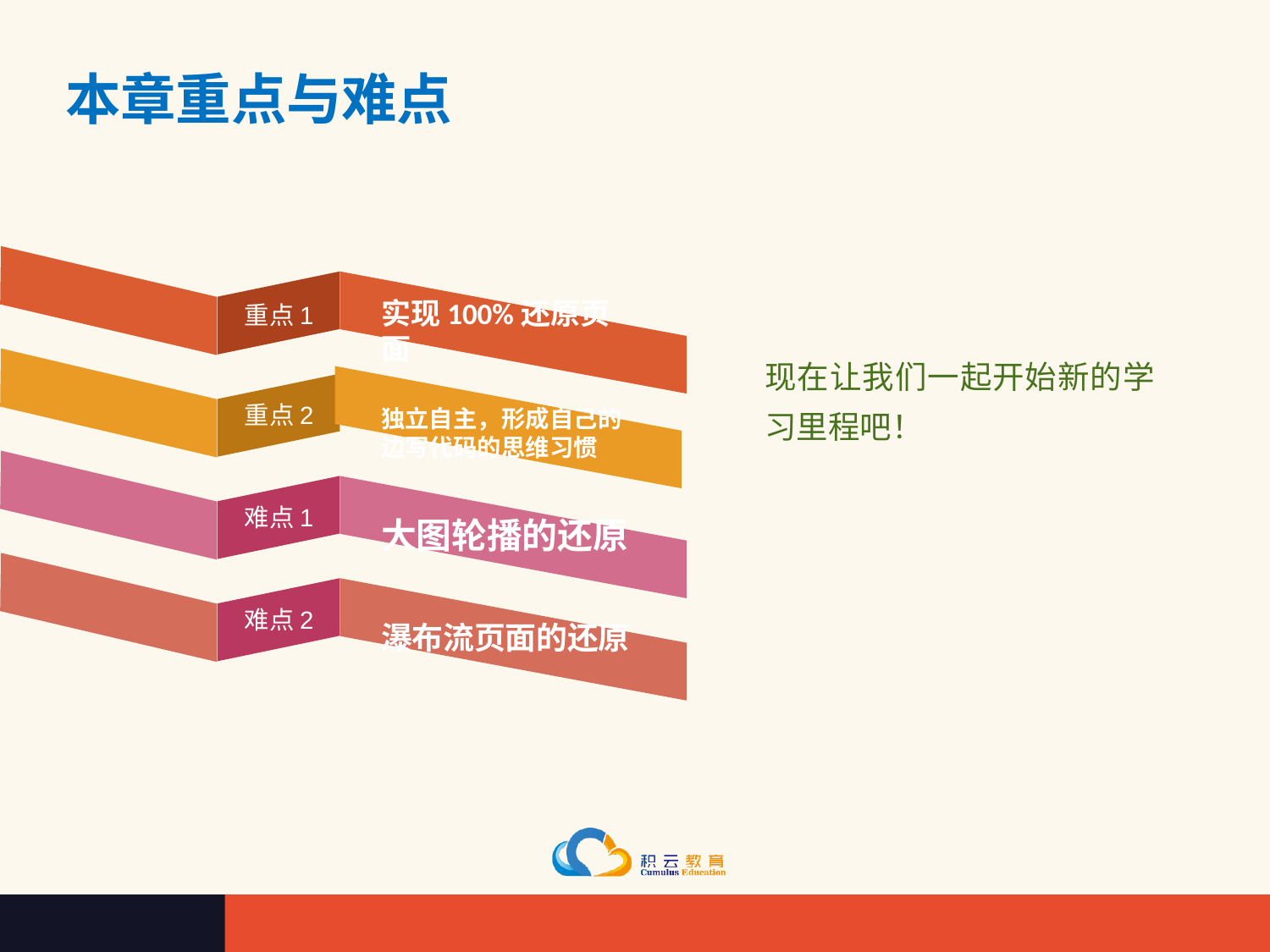

# 本章重点与难点

实现100%还原页面
重点1
现在让我们一起开始新的学习里程吧！

重点2
独立自主，形成自己的边写代码的思维习惯

难点1
大图轮播的还原

难点2
瀑布流页面的还原